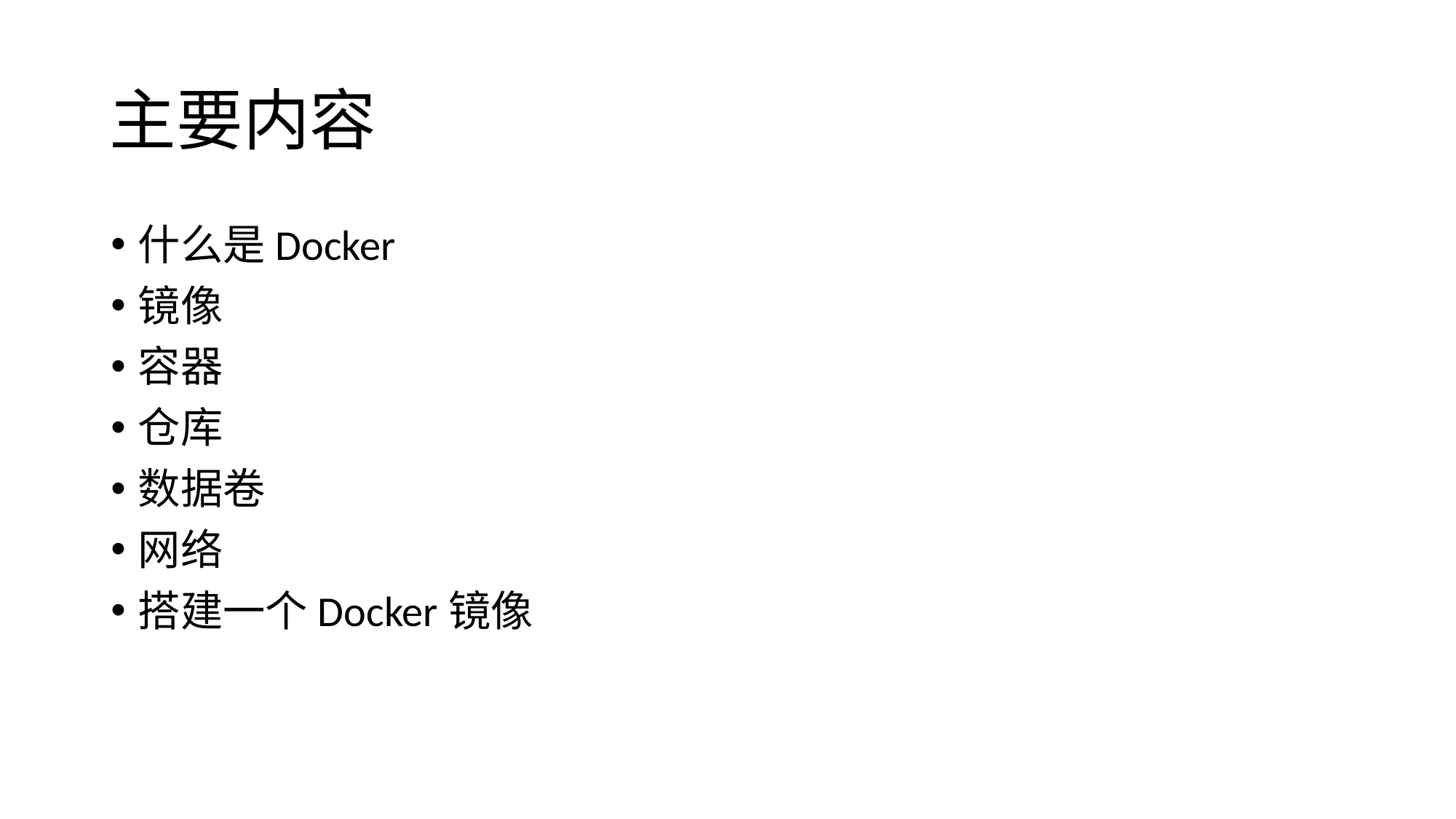

# 主要内容
什么是Docker
镜像
容器
仓库
数据卷
网络
搭建一个Docker镜像